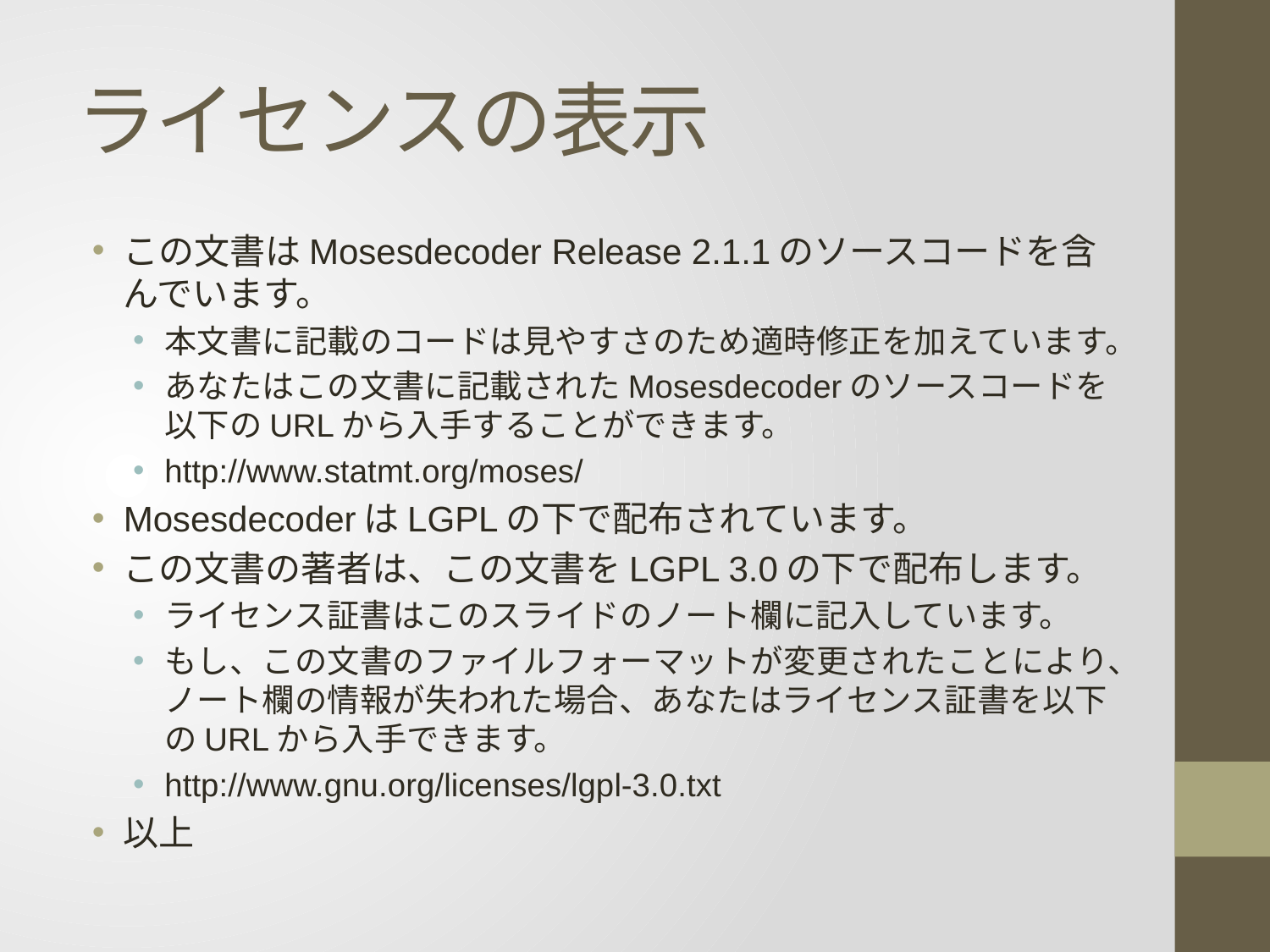

# ライセンスの表示
この文書はMosesdecoder Release 2.1.1のソースコードを含んでいます。
本文書に記載のコードは見やすさのため適時修正を加えています。
あなたはこの文書に記載されたMosesdecoderのソースコードを以下のURLから入手することができます。
http://www.statmt.org/moses/
MosesdecoderはLGPLの下で配布されています。
この文書の著者は、この文書をLGPL 3.0の下で配布します。
ライセンス証書はこのスライドのノート欄に記入しています。
もし、この文書のファイルフォーマットが変更されたことにより、ノート欄の情報が失われた場合、あなたはライセンス証書を以下のURLから入手できます。
http://www.gnu.org/licenses/lgpl-3.0.txt
以上